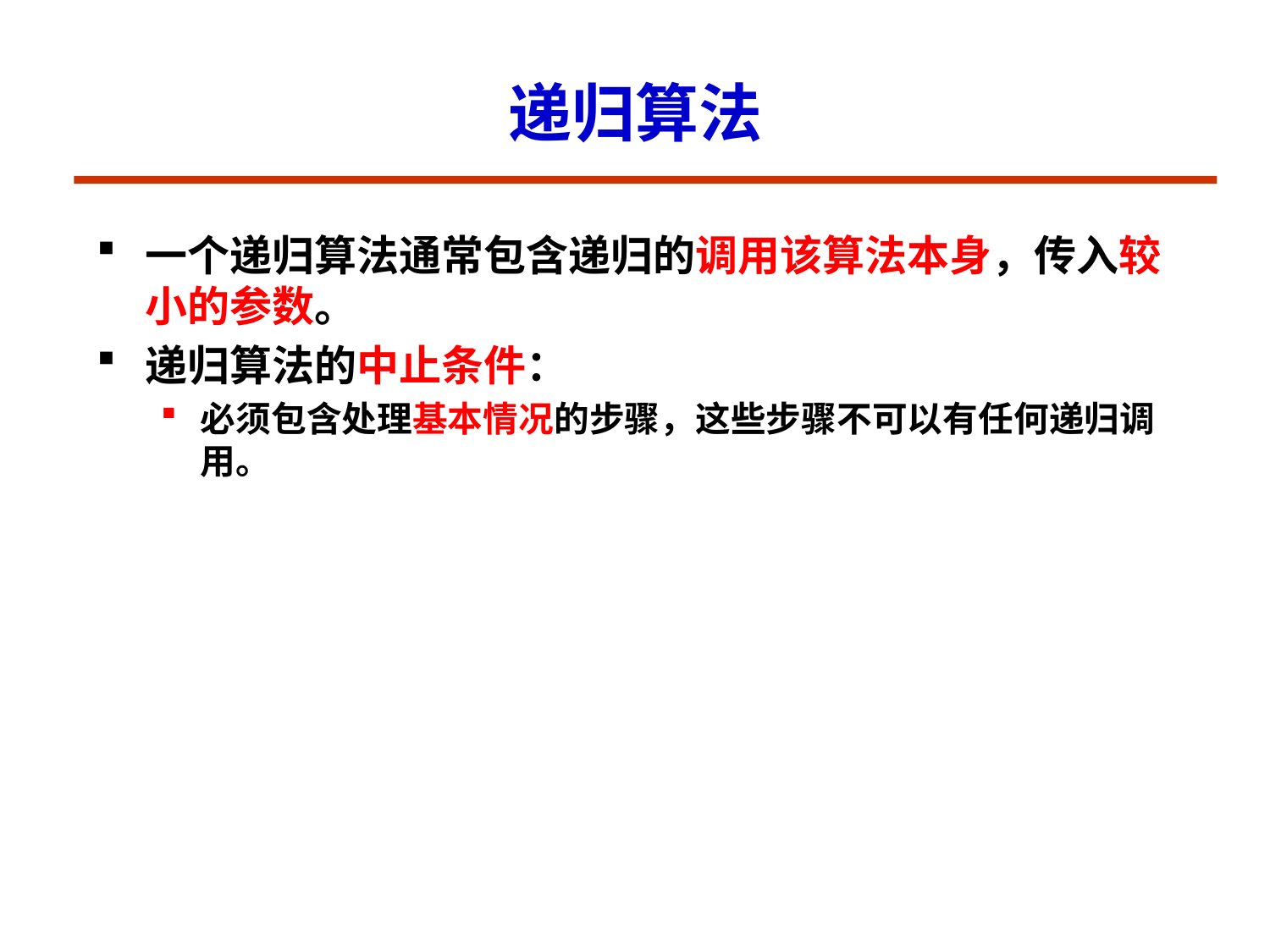

# 递归算法
一个递归算法通常包含递归的调用该算法本身，传入较小的参数。
递归算法的中止条件：
必须包含处理基本情况的步骤，这些步骤不可以有任何递归调用。